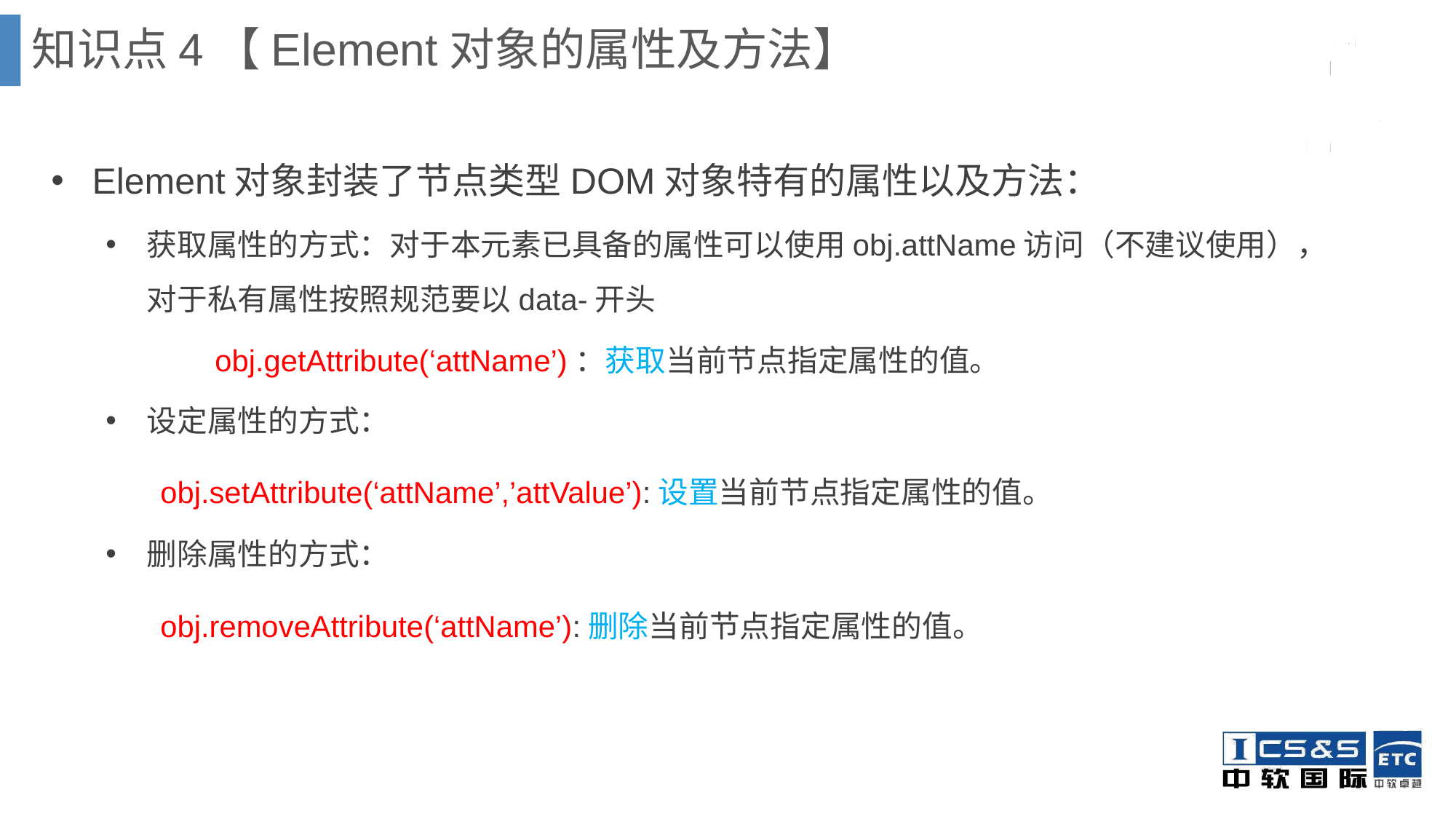

知识点4【Element对象的属性及方法】
Element对象封装了节点类型DOM对象特有的属性以及方法：
获取属性的方式：对于本元素已具备的属性可以使用obj.attName访问（不建议使用），对于私有属性按照规范要以data-开头
	obj.getAttribute(‘attName’)：获取当前节点指定属性的值。
设定属性的方式：
	obj.setAttribute(‘attName’,’attValue’):设置当前节点指定属性的值。
删除属性的方式：
	obj.removeAttribute(‘attName’):删除当前节点指定属性的值。